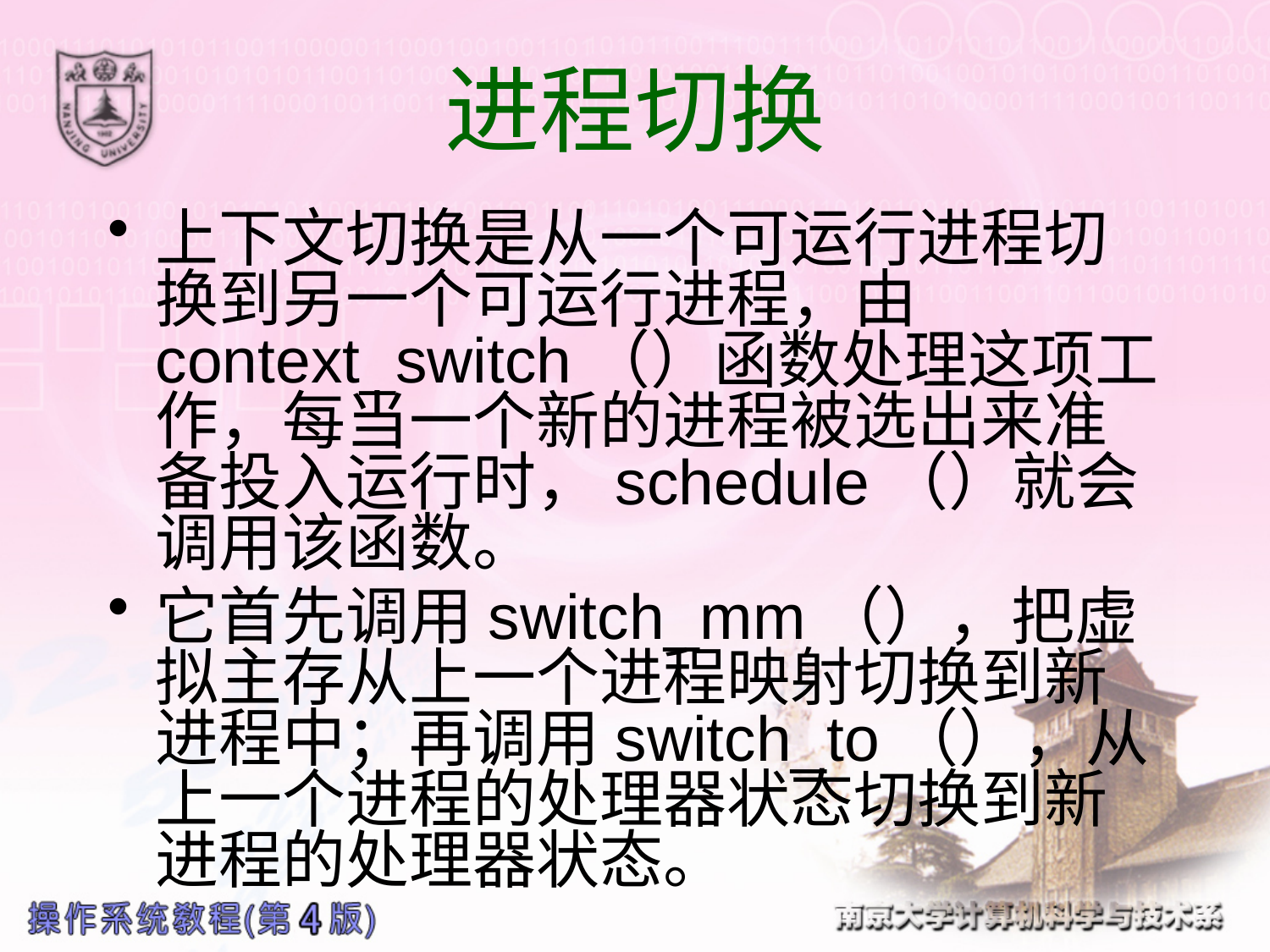

# 进程切换
上下文切换是从一个可运行进程切换到另一个可运行进程，由context_switch（）函数处理这项工作，每当一个新的进程被选出来准备投入运行时，schedule（）就会调用该函数。
它首先调用switch_mm（），把虚拟主存从上一个进程映射切换到新进程中；再调用switch_to（），从上一个进程的处理器状态切换到新进程的处理器状态。